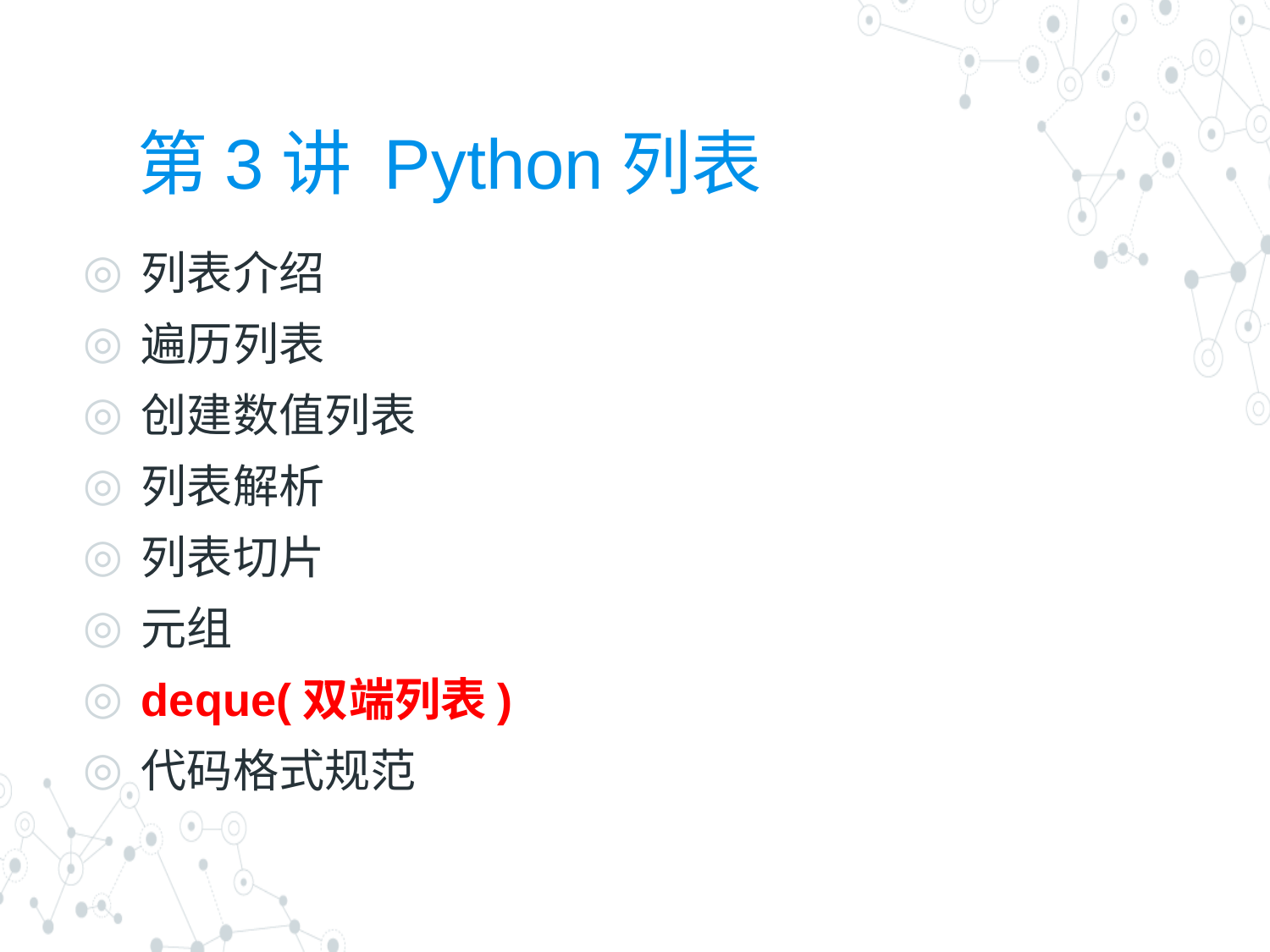

# 第3讲 Python列表
列表介绍
遍历列表
创建数值列表
列表解析
列表切片
元组
deque(双端列表)
代码格式规范